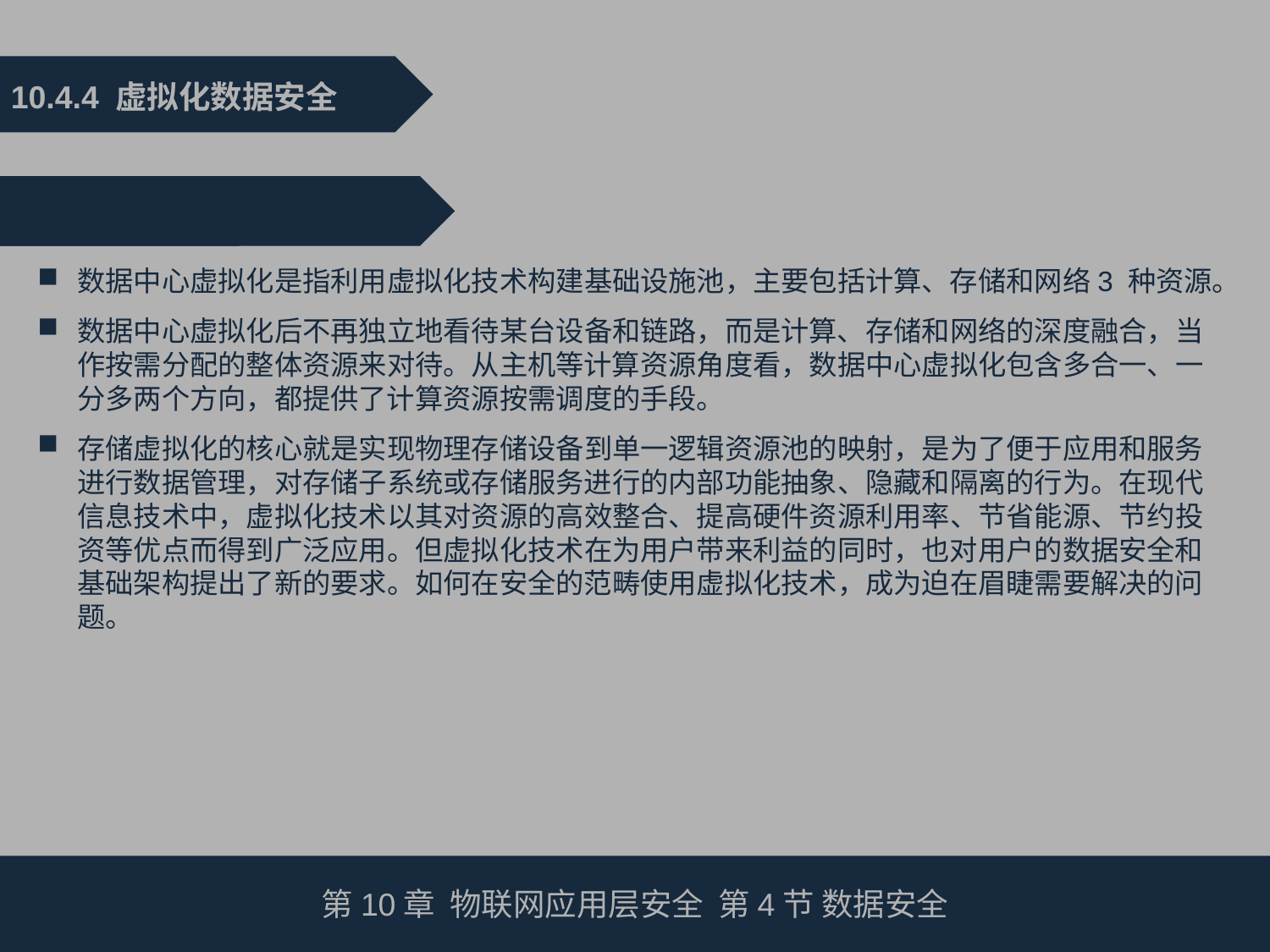

10.4.4 虚拟化数据安全

数据中心虚拟化是指利用虚拟化技术构建基础设施池，主要包括计算、存储和网络3 种资源。
数据中心虚拟化后不再独立地看待某台设备和链路，而是计算、存储和网络的深度融合，当作按需分配的整体资源来对待。从主机等计算资源角度看，数据中心虚拟化包含多合一、一分多两个方向，都提供了计算资源按需调度的手段。
存储虚拟化的核心就是实现物理存储设备到单一逻辑资源池的映射，是为了便于应用和服务进行数据管理，对存储子系统或存储服务进行的内部功能抽象、隐藏和隔离的行为。在现代信息技术中，虚拟化技术以其对资源的高效整合、提高硬件资源利用率、节省能源、节约投资等优点而得到广泛应用。但虚拟化技术在为用户带来利益的同时，也对用户的数据安全和基础架构提出了新的要求。如何在安全的范畴使用虚拟化技术，成为迫在眉睫需要解决的问题。